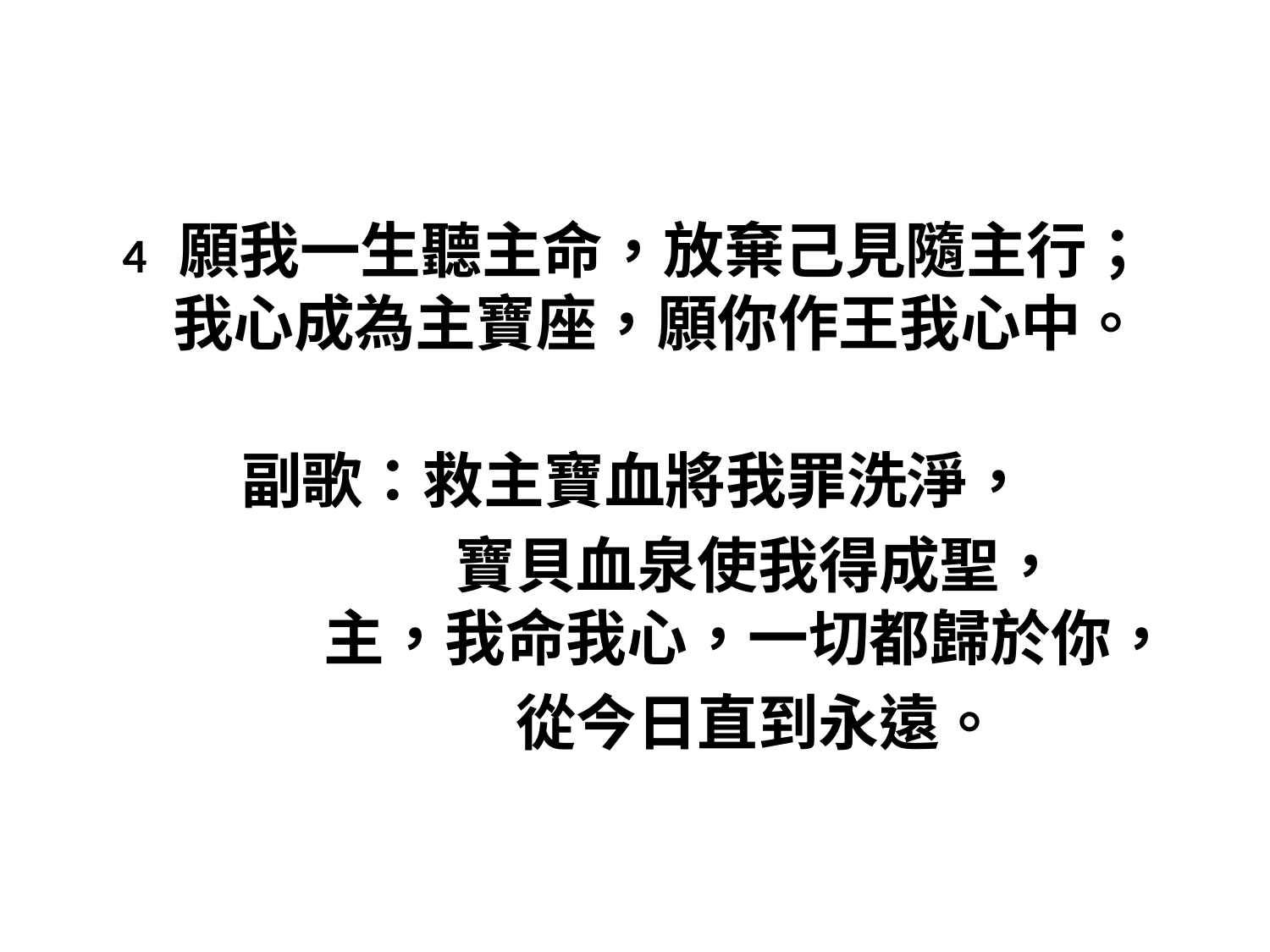

#
4  願我一生聽主命，放棄己見隨主行；
我心成為主寶座，願你作王我心中。
副歌：救主寶血將我罪洗淨，
                 寶貝血泉使我得成聖，
　　　主，我命我心，一切都歸於你，
                 從今日直到永遠。